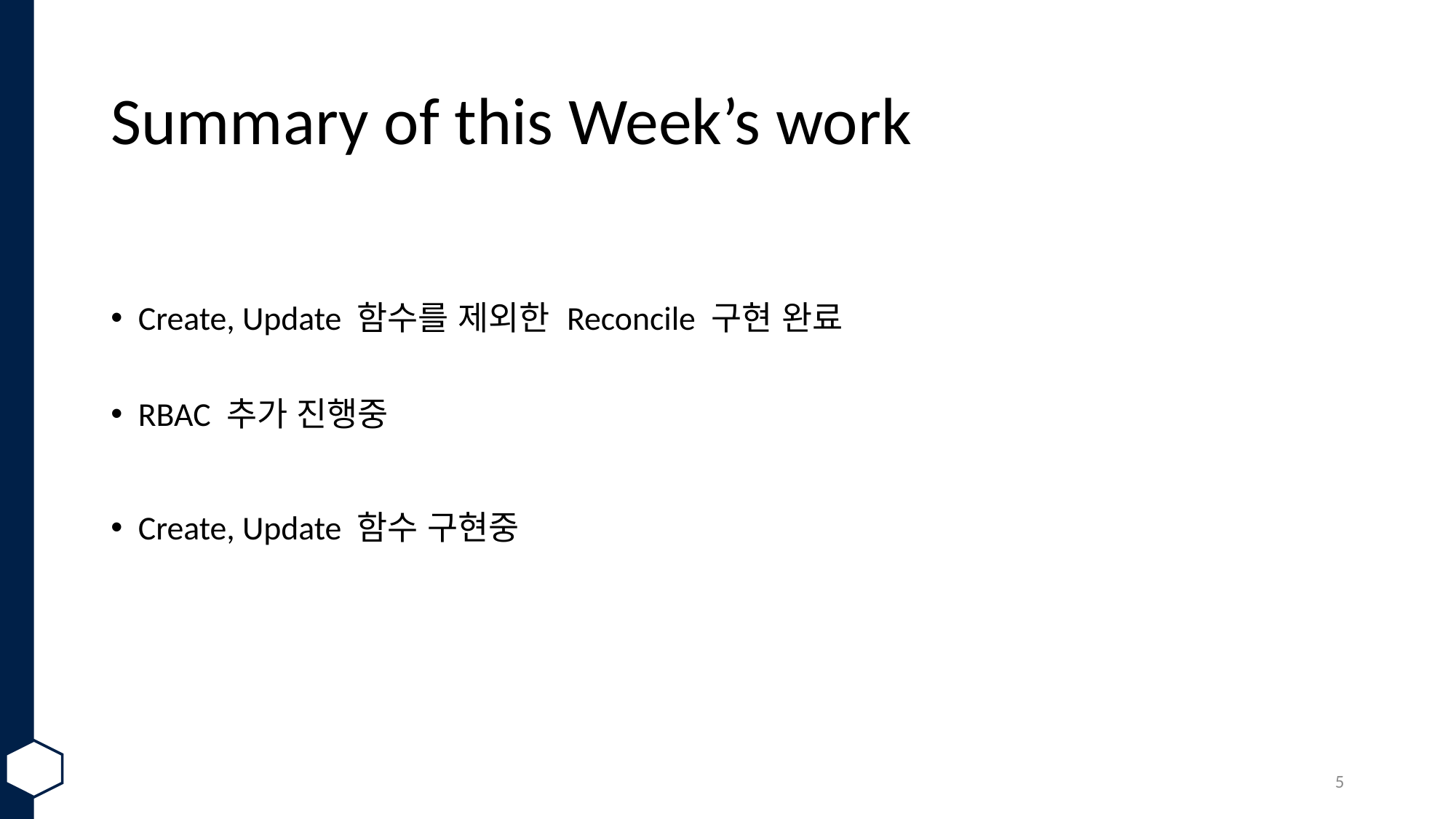

# Summary of this Week’s work
Create, Update 함수를 제외한 Reconcile 구현 완료

RBAC 추가 진행중

Create, Update 함수 구현중
5